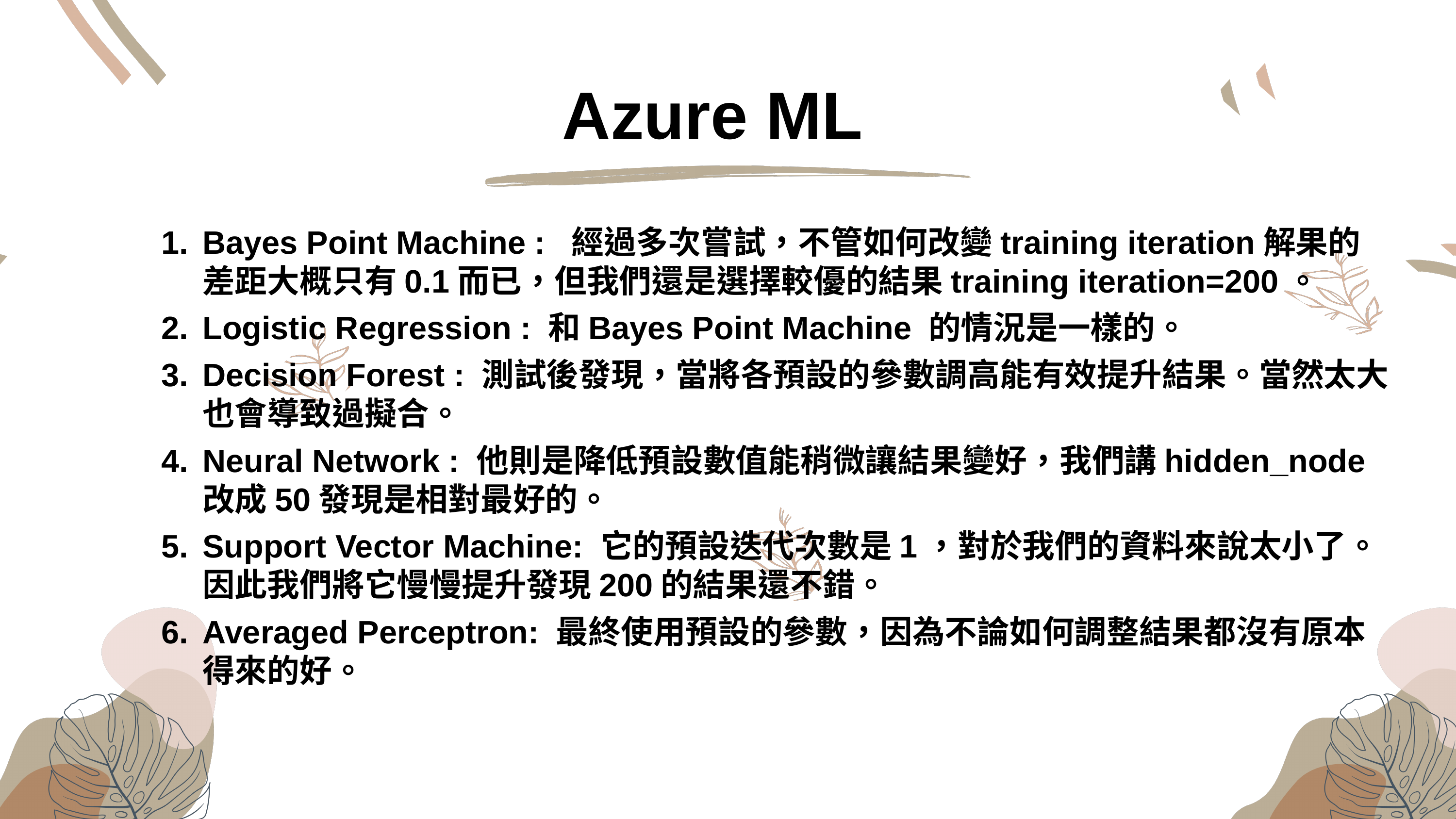

Azure ML

Bayes Point Machine :  經過多次嘗試，不管如何改變training iteration解果的差距大概只有0.1而已，但我們還是選擇較優的結果training iteration=200。
Logistic Regression : 和Bayes Point Machine 的情況是一樣的。
Decision Forest : 測試後發現，當將各預設的參數調高能有效提升結果。當然太大也會導致過擬合。
Neural Network : 他則是降低預設數值能稍微讓結果變好，我們講hidden_node改成50發現是相對最好的。
Support Vector Machine: 它的預設迭代次數是1，對於我們的資料來說太小了。因此我們將它慢慢提升發現200的結果還不錯。
Averaged Perceptron: 最終使用預設的參數，因為不論如何調整結果都沒有原本得來的好。